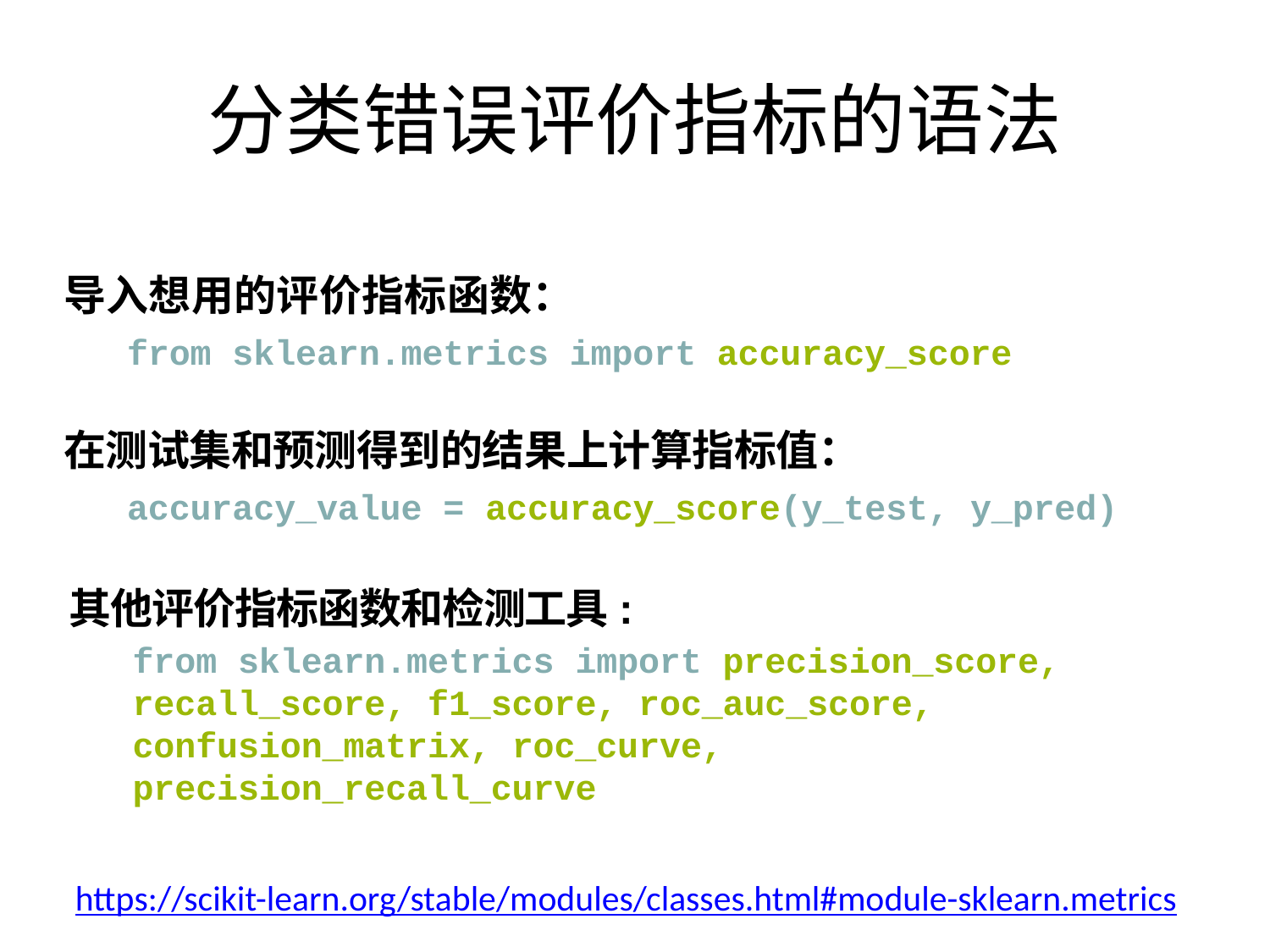

# 分类错误评价指标的语法
导入想用的评价指标函数：
from sklearn.metrics import accuracy_score

在测试集和预测得到的结果上计算指标值：
accuracy_value = accuracy_score(y_test, y_pred)
其他评价指标函数和检测工具:
from sklearn.metrics import precision_score, recall_score, f1_score, roc_auc_score, confusion_matrix, roc_curve, precision_recall_curve

https://scikit-learn.org/stable/modules/classes.html#module-sklearn.metrics